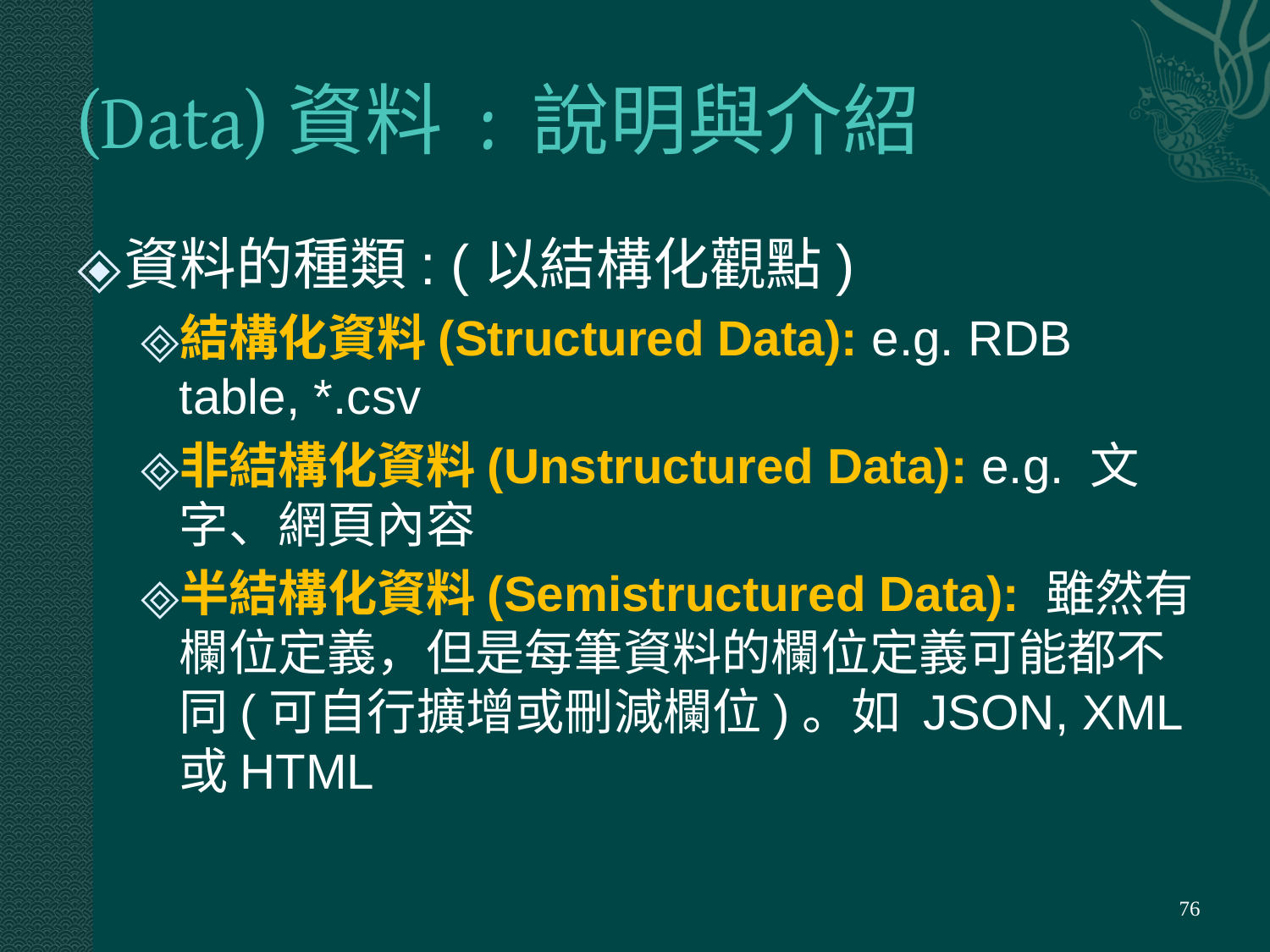

# (Data)資料 : 說明與介紹
資料的種類: (以結構化觀點)
結構化資料(Structured Data): e.g. RDB table, *.csv
非結構化資料(Unstructured Data): e.g. 文字、網頁內容
半結構化資料(Semistructured Data): 雖然有欄位定義，但是每筆資料的欄位定義可能都不同(可自行擴增或刪減欄位)。如 JSON, XML或HTML
76